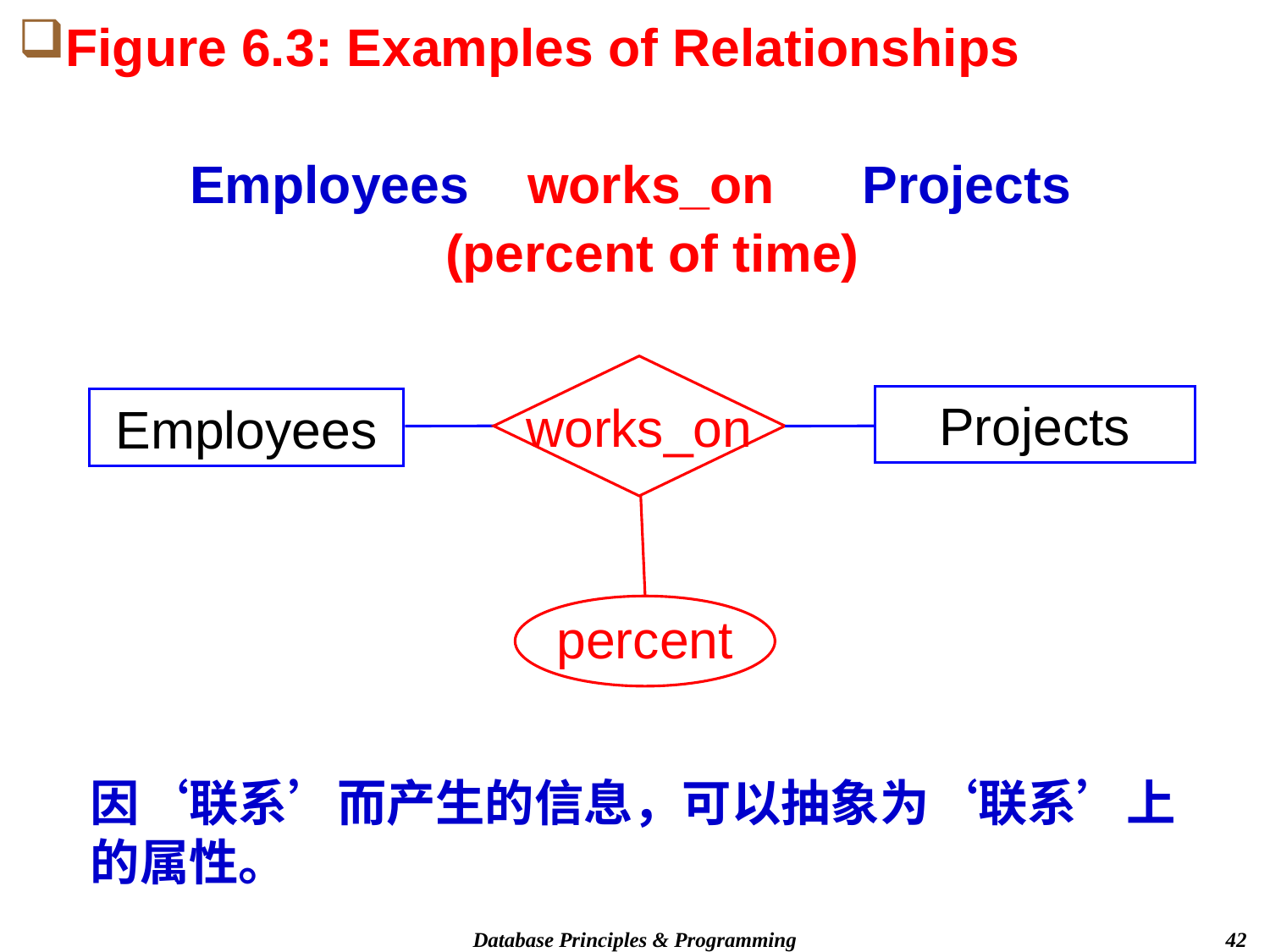

# Figure 6.3: Examples of Relationships

Employees    works_on      Projects
   (percent of time)
works_on
Projects
Employees

percent
因‘联系’而产生的信息，可以抽象为‘联系’上的属性。

Database Principles & Programming
42